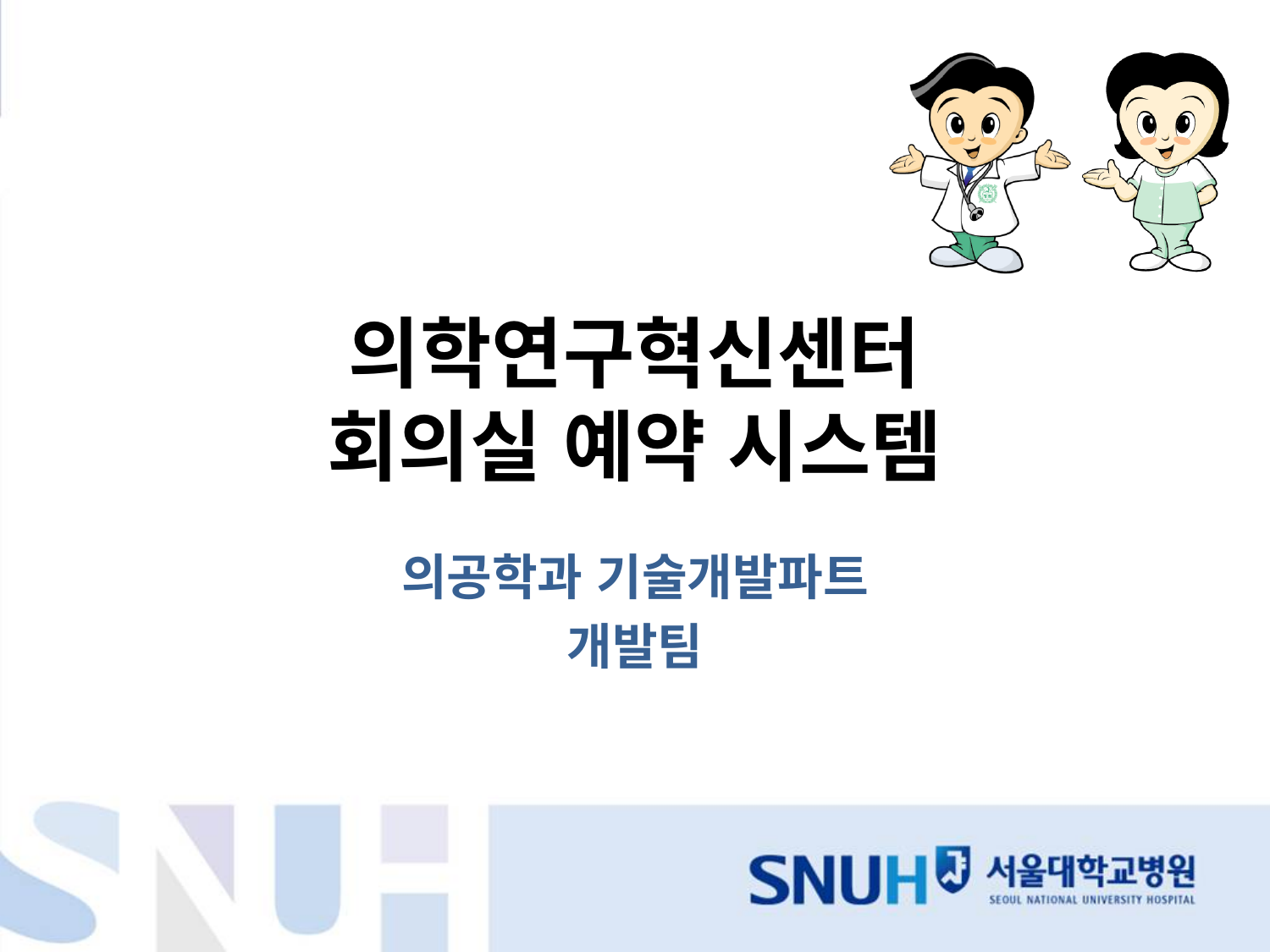

# 의학연구혁신센터 회의실 예약 시스템
의공학과 기술개발파트
개발팀